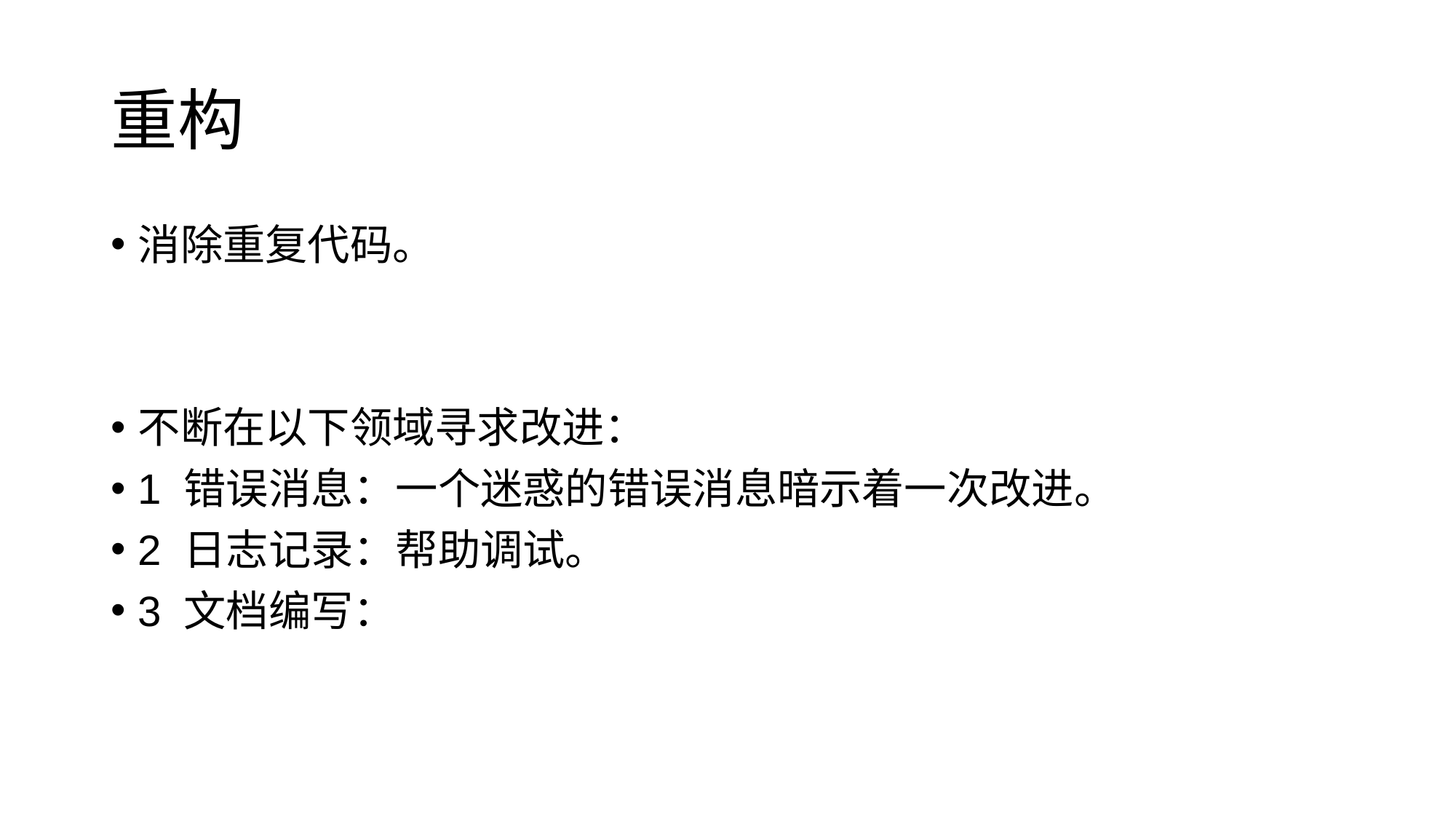

# 重构
消除重复代码。

不断在以下领域寻求改进：
1 错误消息：一个迷惑的错误消息暗示着一次改进。
2 日志记录：帮助调试。
3 文档编写：